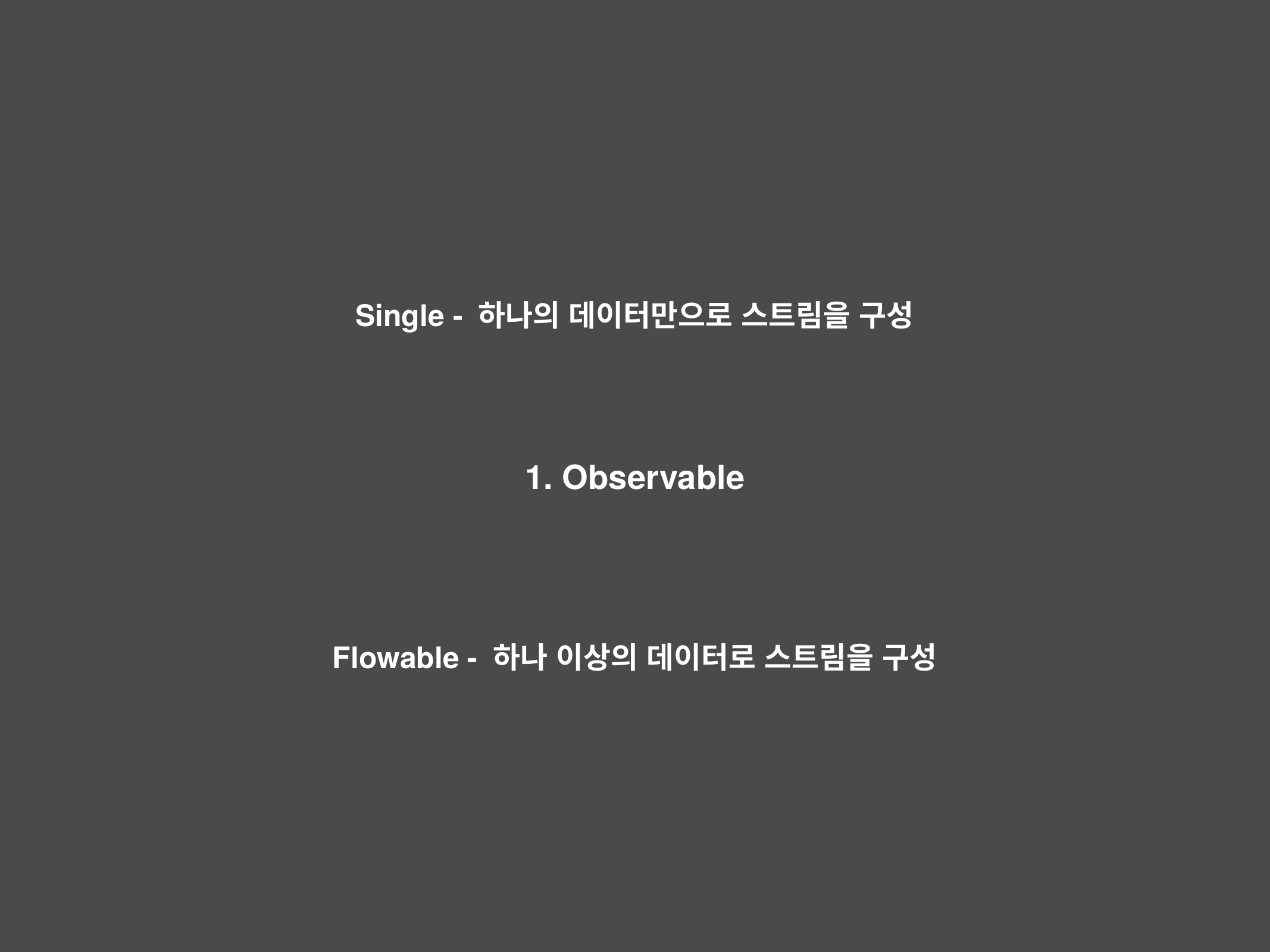

Single - 하나의 데이터만으로 스트림을 구성
1. Observable
Flowable - 하나 이상의 데이터로 스트림을 구성